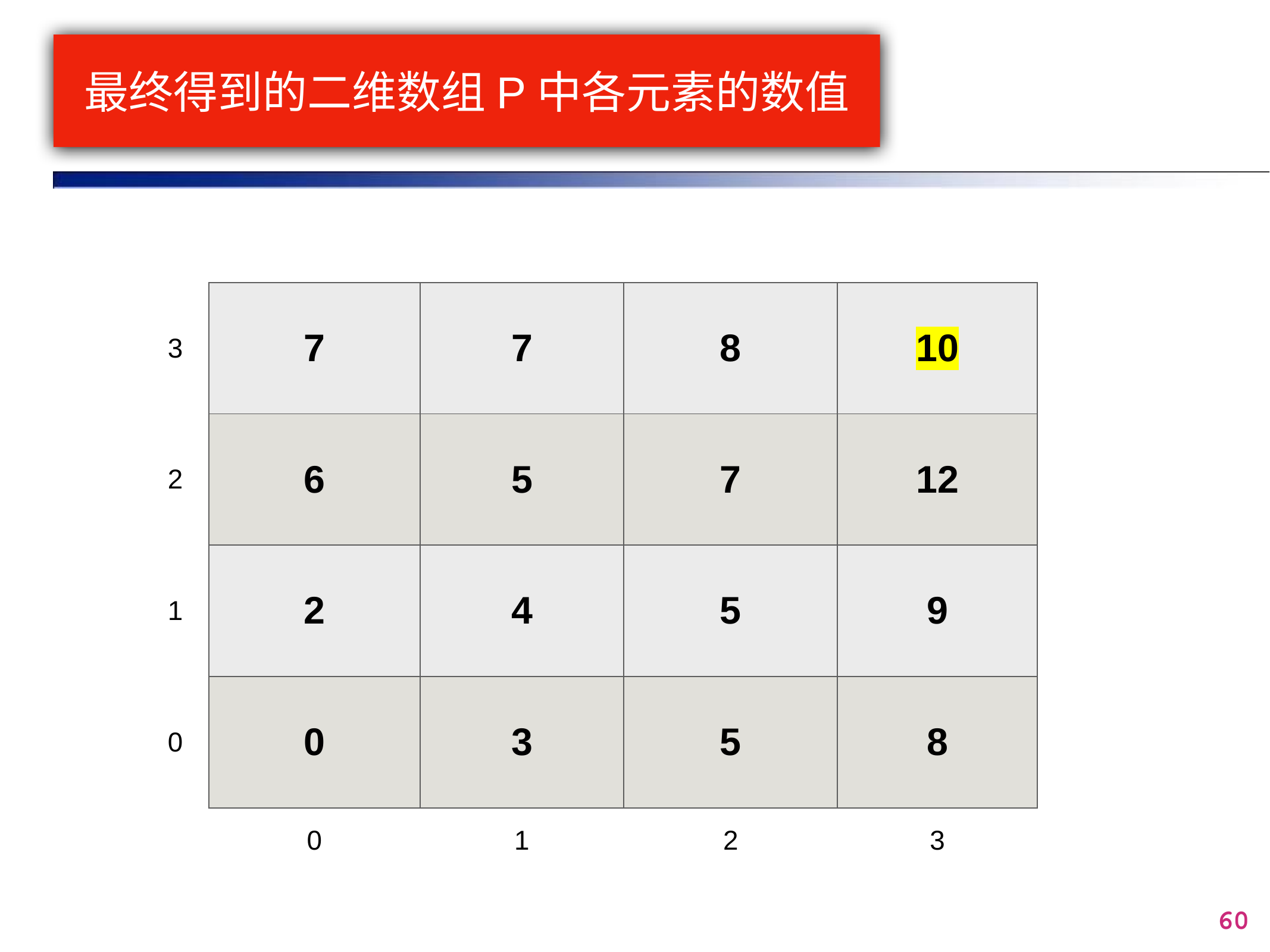

# 最终得到的二维数组P中各元素的数值
| 3 | 7 | 7 | 8 | 10 |
| --- | --- | --- | --- | --- |
| 2 | 6 | 5 | 7 | 12 |
| 1 | 2 | 4 | 5 | 9 |
| 0 | 0 | 3 | 5 | 8 |
|  | 0 | 1 | 2 | 3 |
60